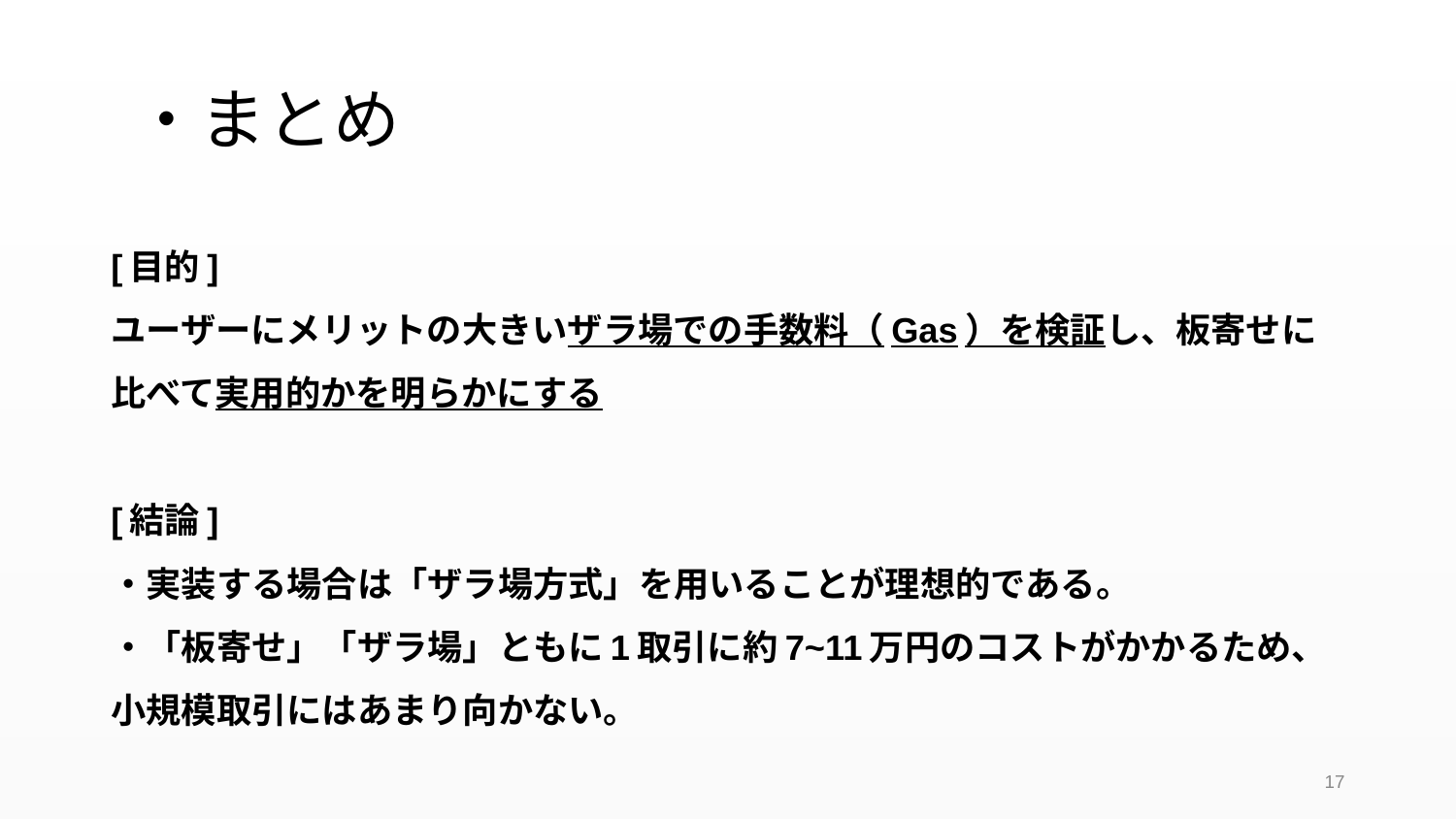

# ・まとめ
[目的]
ユーザーにメリットの大きいザラ場での手数料（Gas）を検証し、板寄せに比べて実用的かを明らかにする

[結論]
・実装する場合は「ザラ場方式」を用いることが理想的である。
・「板寄せ」「ザラ場」ともに1取引に約7~11万円のコストがかかるため、小規模取引にはあまり向かない。
17